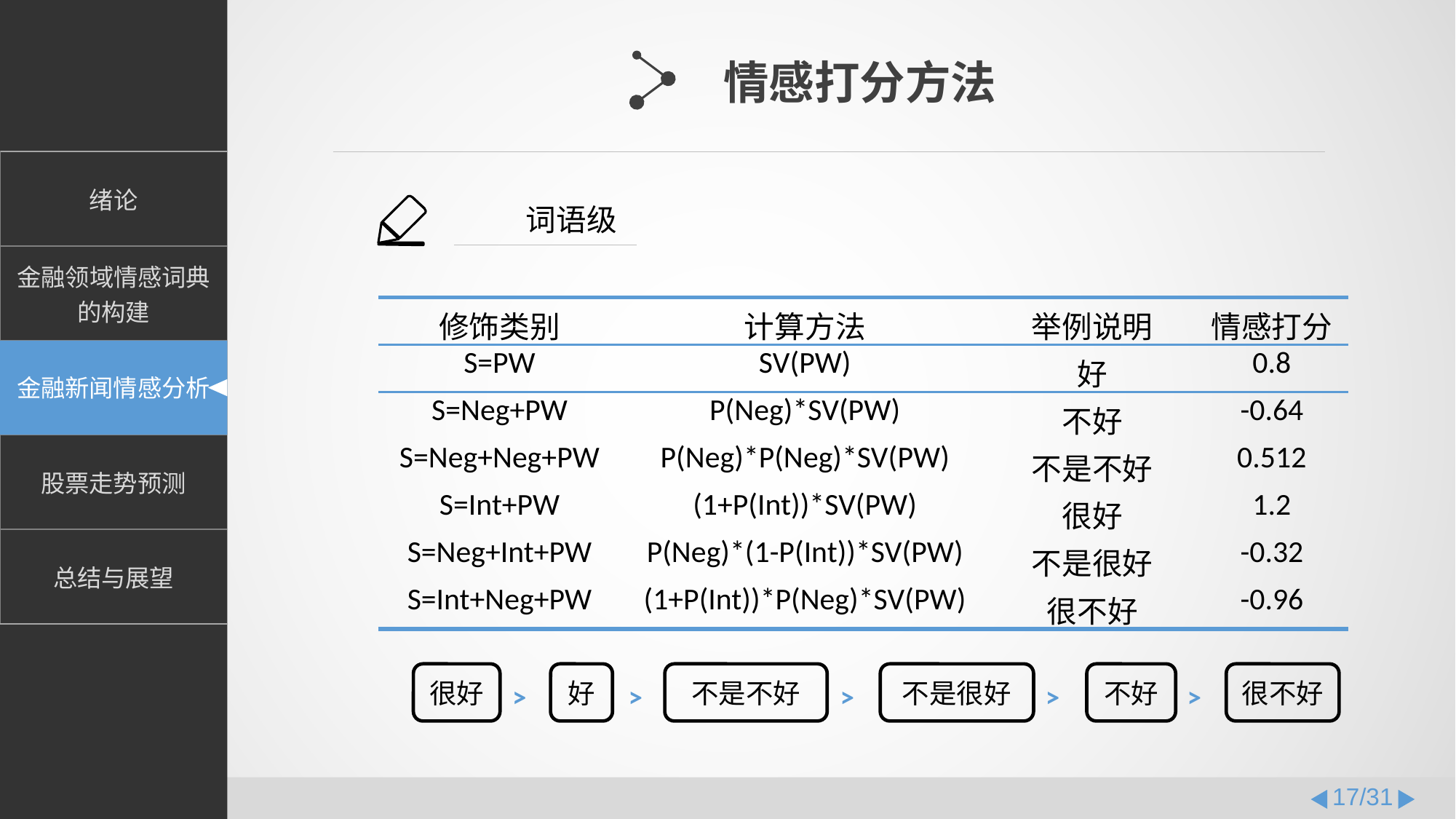

情感打分方法

词语级
| 修饰类别 | 计算方法 | 举例说明 | 情感打分 |
| --- | --- | --- | --- |
| S=PW | SV(PW) | 好 | 0.8 |
| S=Neg+PW | P(Neg)\*SV(PW) | 不好 | -0.64 |
| S=Neg+Neg+PW | P(Neg)\*P(Neg)\*SV(PW) | 不是不好 | 0.512 |
| S=Int+PW | (1+P(Int))\*SV(PW) | 很好 | 1.2 |
| S=Neg+Int+PW | P(Neg)\*(1-P(Int))\*SV(PW) | 不是很好 | -0.32 |
| S=Int+Neg+PW | (1+P(Int))\*P(Neg)\*SV(PW) | 很不好 | -0.96 |

                          >                >                               >                              >                    >
很好
好
不是不好
不是很好
不好
很不好